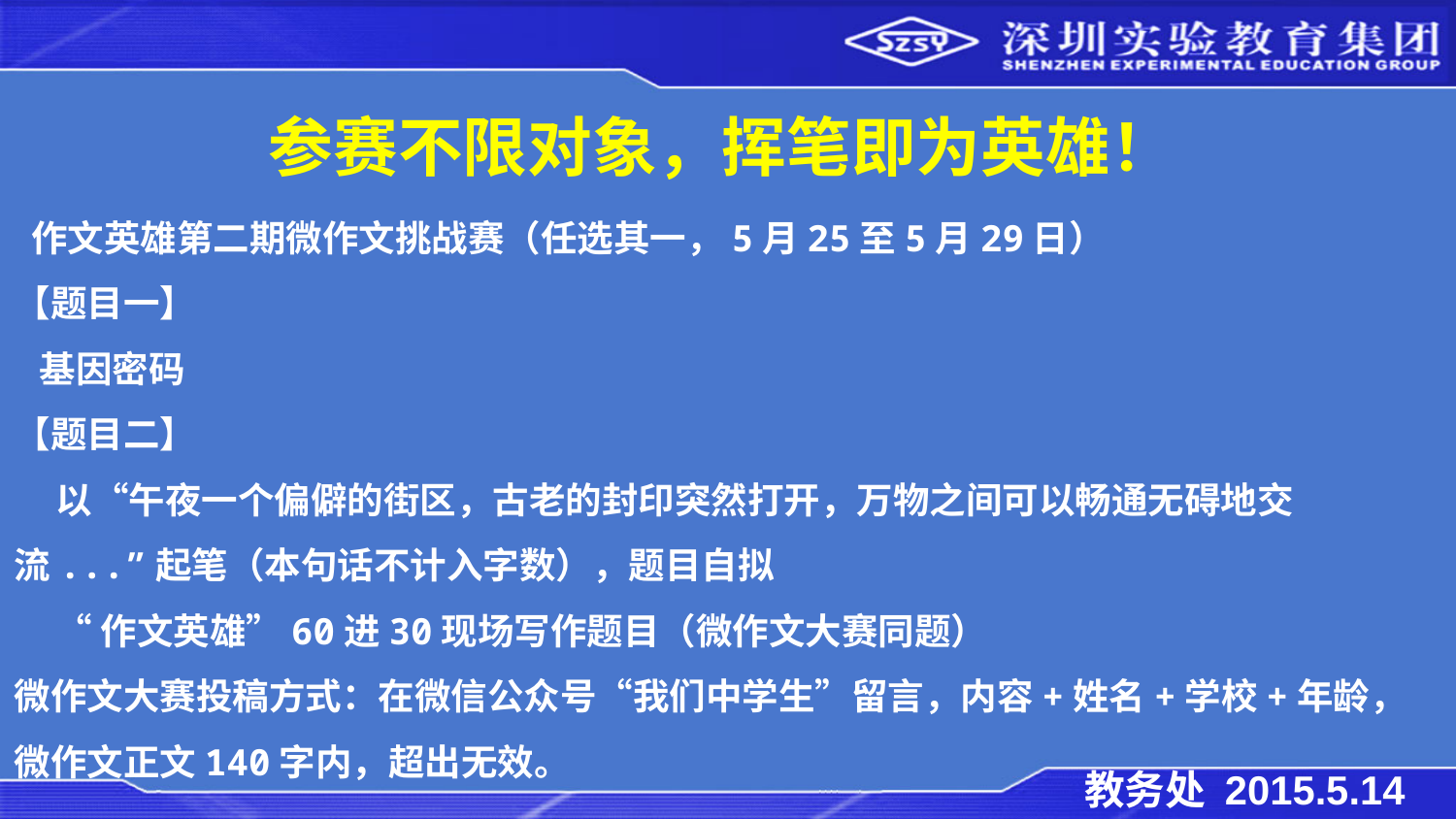

参赛不限对象，挥笔即为英雄！

 作文英雄第二期微作文挑战赛（任选其一，5月25至5月29日）
【题目一】
  基因密码
【题目二】
    以“午夜一个偏僻的街区，古老的封印突然打开，万物之间可以畅通无碍地交流...”起笔（本句话不计入字数），题目自拟
     “作文英雄”60进30现场写作题目（微作文大赛同题）
微作文大赛投稿方式：在微信公众号“我们中学生”留言，内容+姓名+学校+年龄，微作文正文140字内，超出无效。